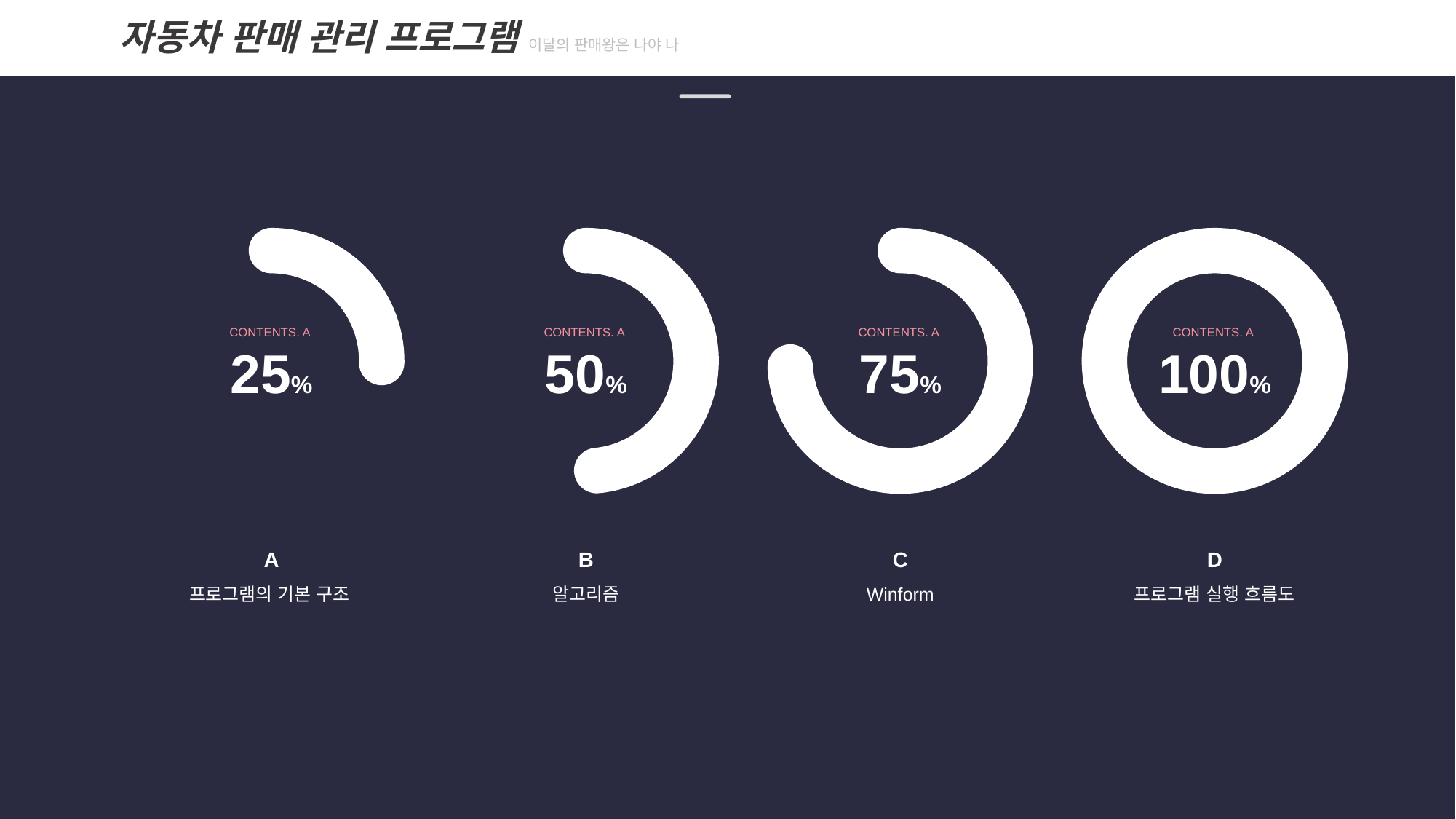

자동차 판매 관리 프로그램 이달의 판매왕은 나야 나

CONTENTS. A
25%

CONTENTS. A
50%

CONTENTS. A
75%

CONTENTS. A
100%

A
프로그램의 기본 구조
B
알고리즘
C
Winform
D
프로그램 실행 흐름도